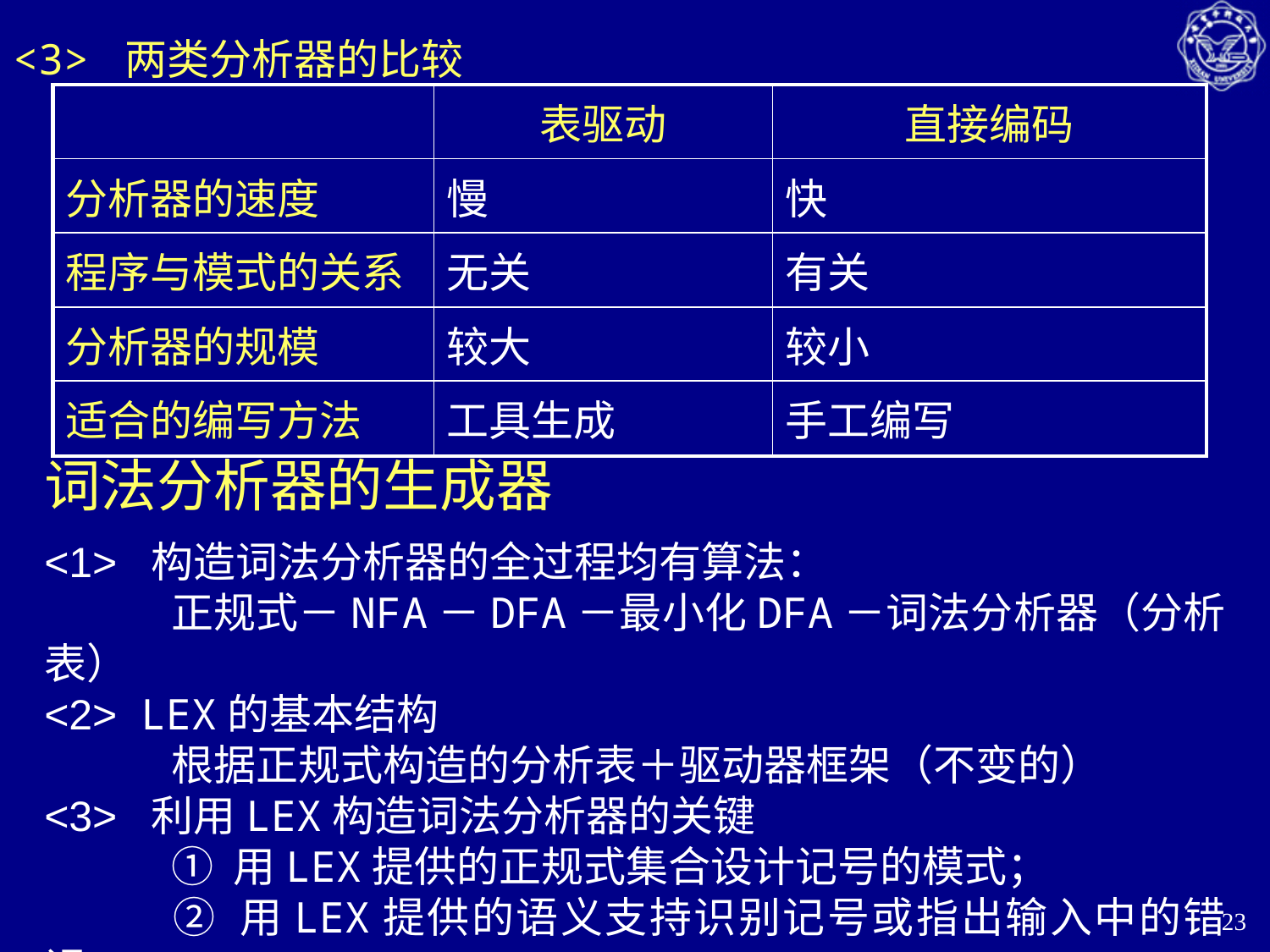

# <3> 两类分析器的比较
|  | 表驱动 | 直接编码 |
| --- | --- | --- |
| 分析器的速度 | 慢 | 快 |
| 程序与模式的关系 | 无关 | 有关 |
| 分析器的规模 | 较大 | 较小 |
| 适合的编写方法 | 工具生成 | 手工编写 |
词法分析器的生成器
<1>  构造词法分析器的全过程均有算法：
	正规式－NFA－DFA－最小化DFA－词法分析器（分析表）
<2>  LEX的基本结构
	根据正规式构造的分析表＋驱动器框架（不变的）
<3>  利用LEX构造词法分析器的关键
	① 用LEX提供的正规式集合设计记号的模式；
	② 用LEX提供的语义支持识别记号或指出输入中的错误。
23